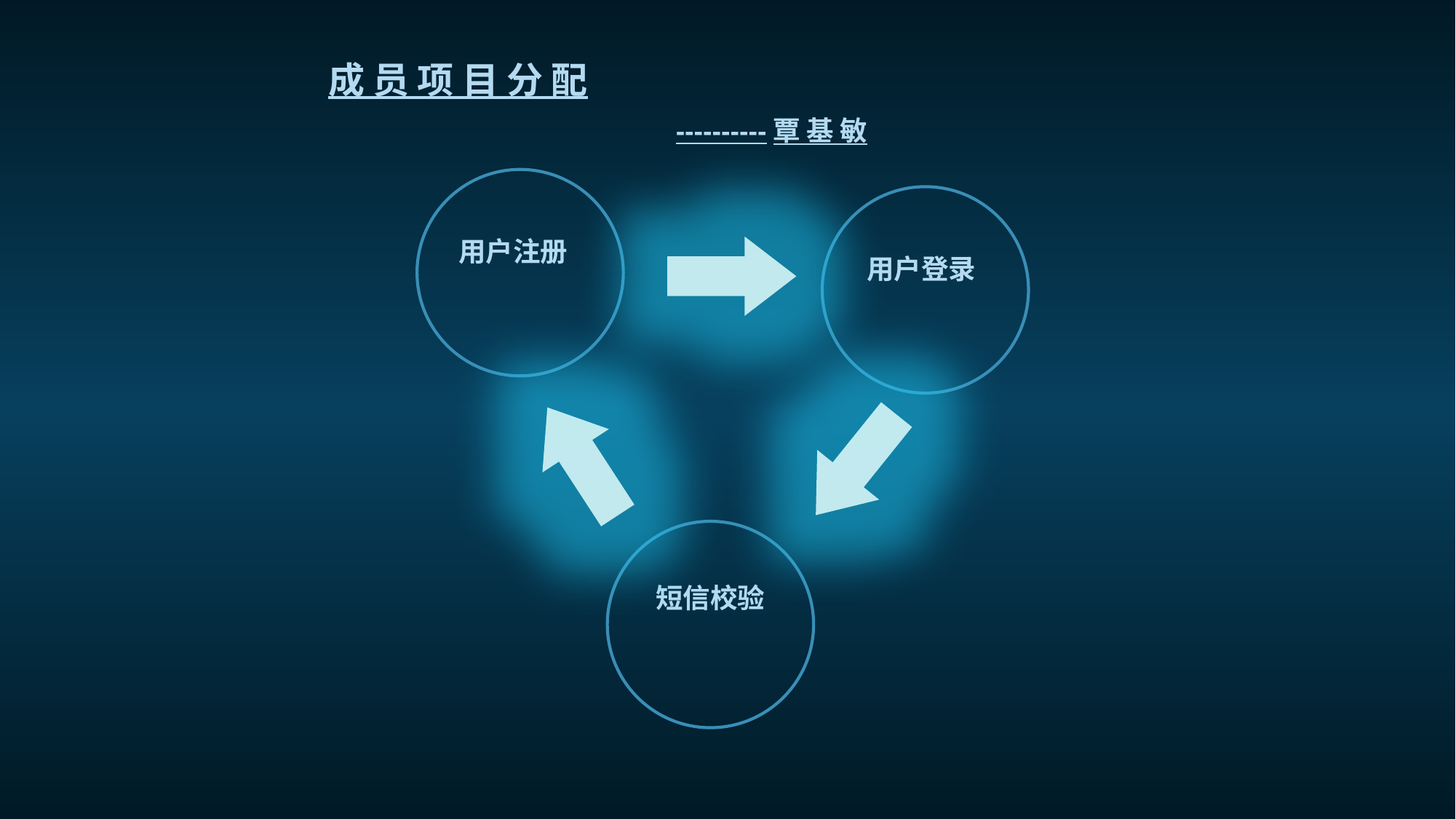

成 员 项 目 分 配
----------覃 基 敏

用户注册

用户登录

短信校验